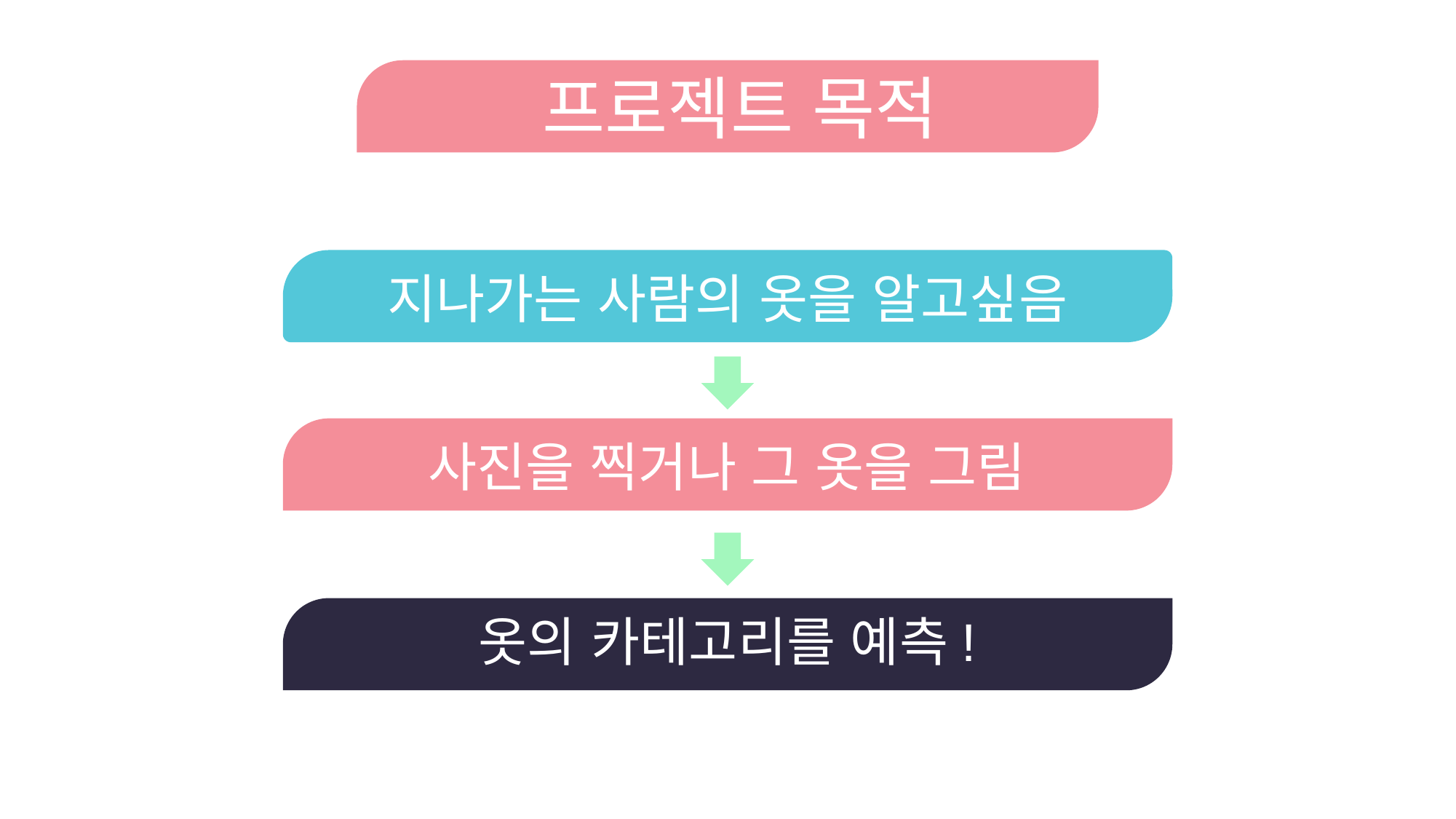

프로젝트 목적

지나가는 사람의 옷을 알고싶음

사진을 찍거나 그 옷을 그림

옷의 카테고리를 예측!